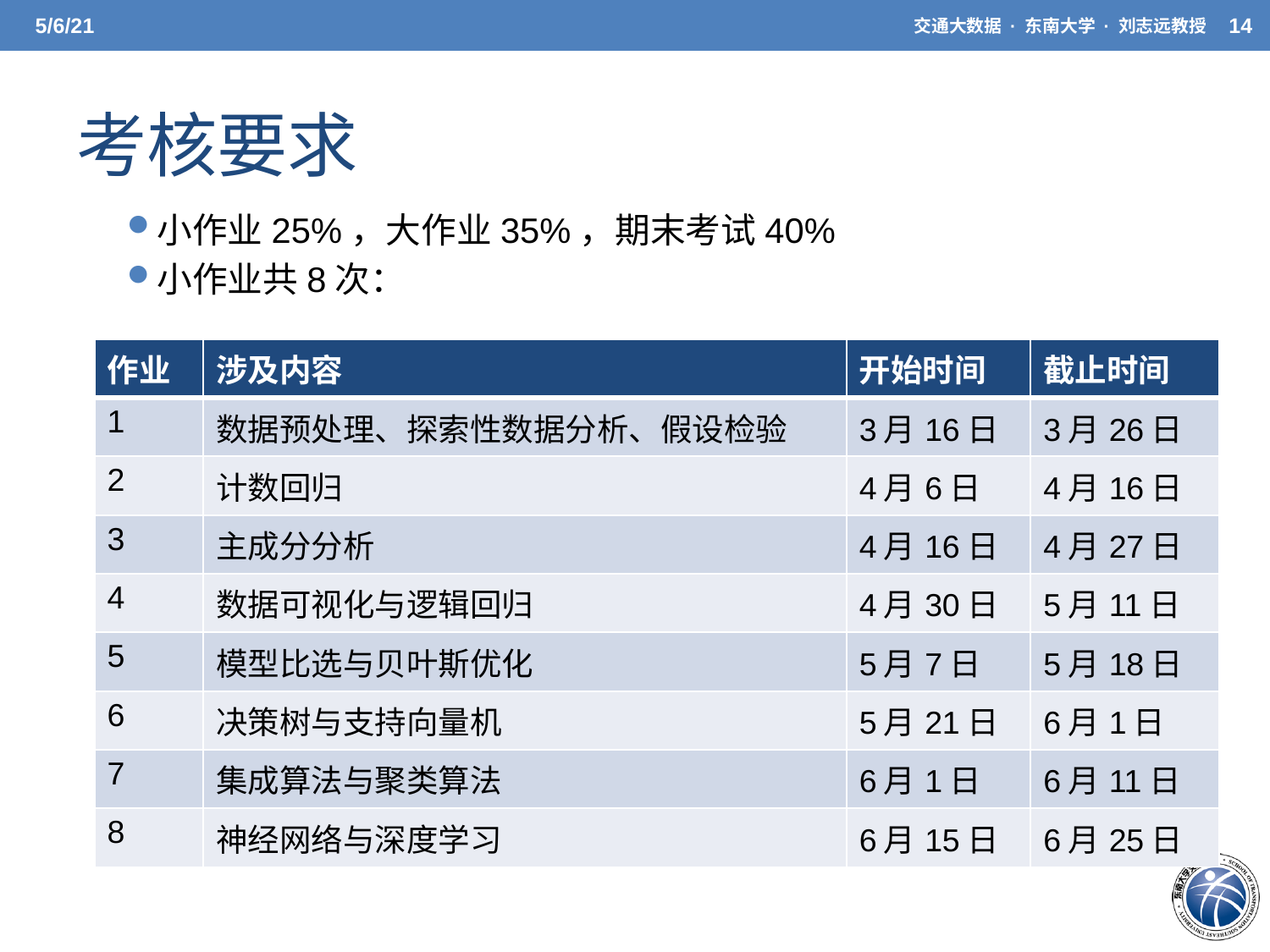

5/6/21
交通大数据 · 东南大学 · 刘志远教授
14
# 考核要求
小作业25%，大作业35%，期末考试40%
小作业共8次：
| 作业 | 涉及内容 | 开始时间 | 截止时间 |
| --- | --- | --- | --- |
| 1 | 数据预处理、探索性数据分析、假设检验 | 3月16日 | 3月26日 |
| 2 | 计数回归 | 4月6日 | 4月16日 |
| 3 | 主成分分析 | 4月16日 | 4月27日 |
| 4 | 数据可视化与逻辑回归 | 4月30日 | 5月11日 |
| 5 | 模型比选与贝叶斯优化 | 5月7日 | 5月18日 |
| 6 | 决策树与支持向量机 | 5月21日 | 6月1日 |
| 7 | 集成算法与聚类算法 | 6月1日 | 6月11日 |
| 8 | 神经网络与深度学习 | 6月15日 | 6月25日 |